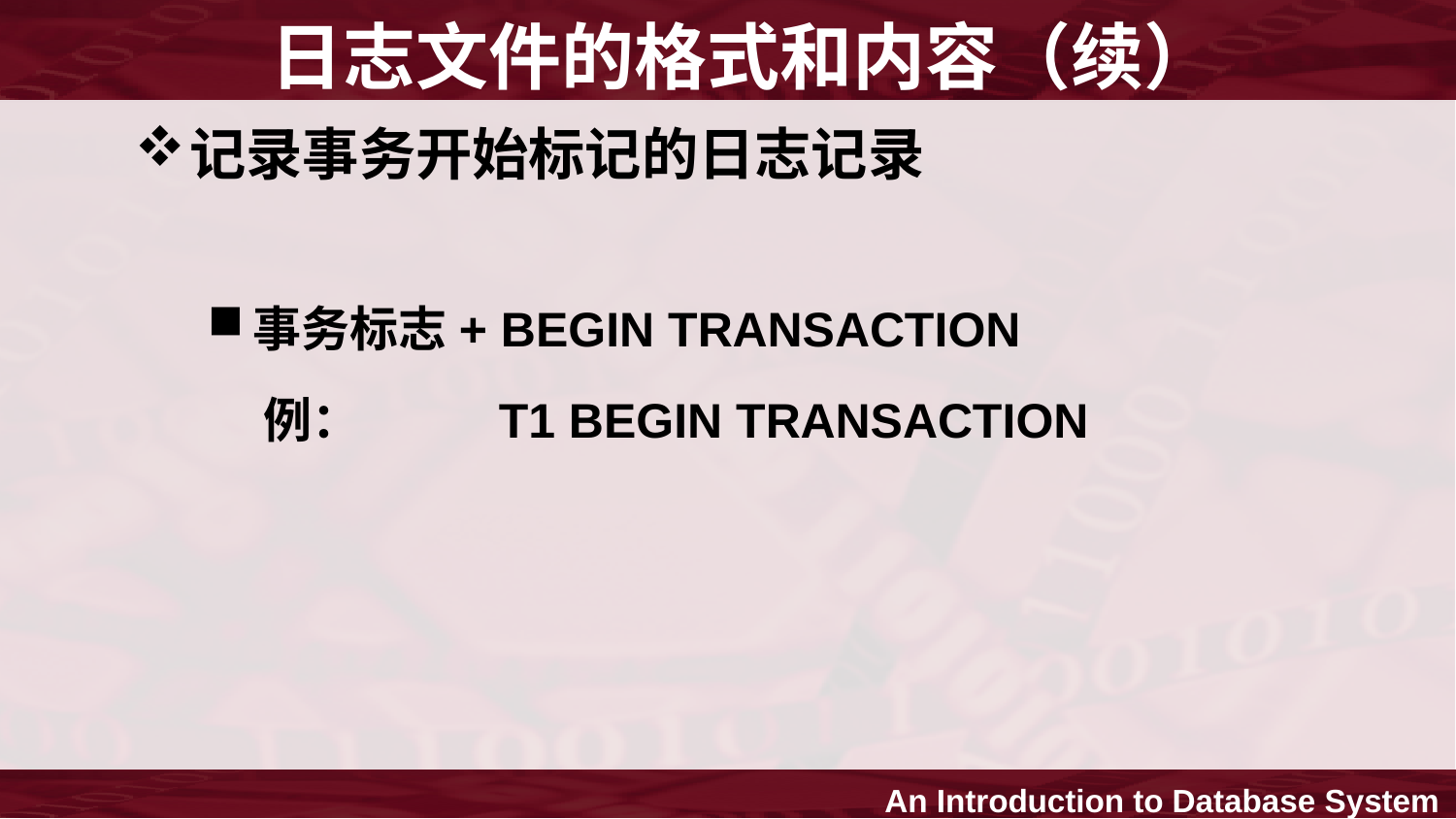

日志文件的格式和内容（续）
记录事务开始标记的日志记录

事务标志+ BEGIN TRANSACTION
    例：	T1 BEGIN TRANSACTION